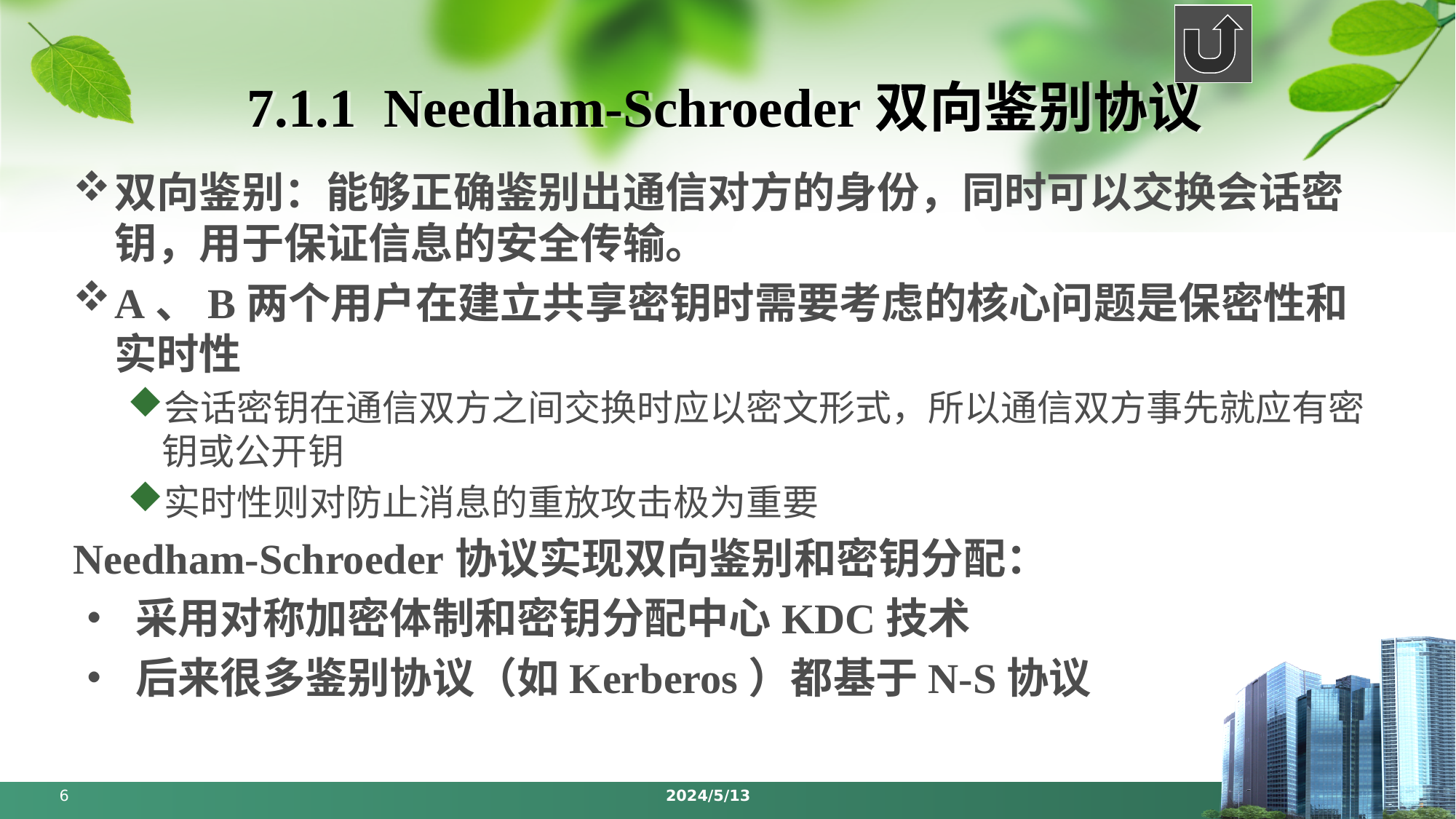

# 7.1.1  Needham-Schroeder双向鉴别协议
双向鉴别：能够正确鉴别出通信对方的身份，同时可以交换会话密钥，用于保证信息的安全传输。
A、B两个用户在建立共享密钥时需要考虑的核心问题是保密性和实时性
会话密钥在通信双方之间交换时应以密文形式，所以通信双方事先就应有密钥或公开钥
实时性则对防止消息的重放攻击极为重要
Needham-Schroeder协议实现双向鉴别和密钥分配：
• 采用对称加密体制和密钥分配中心KDC技术
• 后来很多鉴别协议（如Kerberos）都基于N-S协议
6
2024/5/13